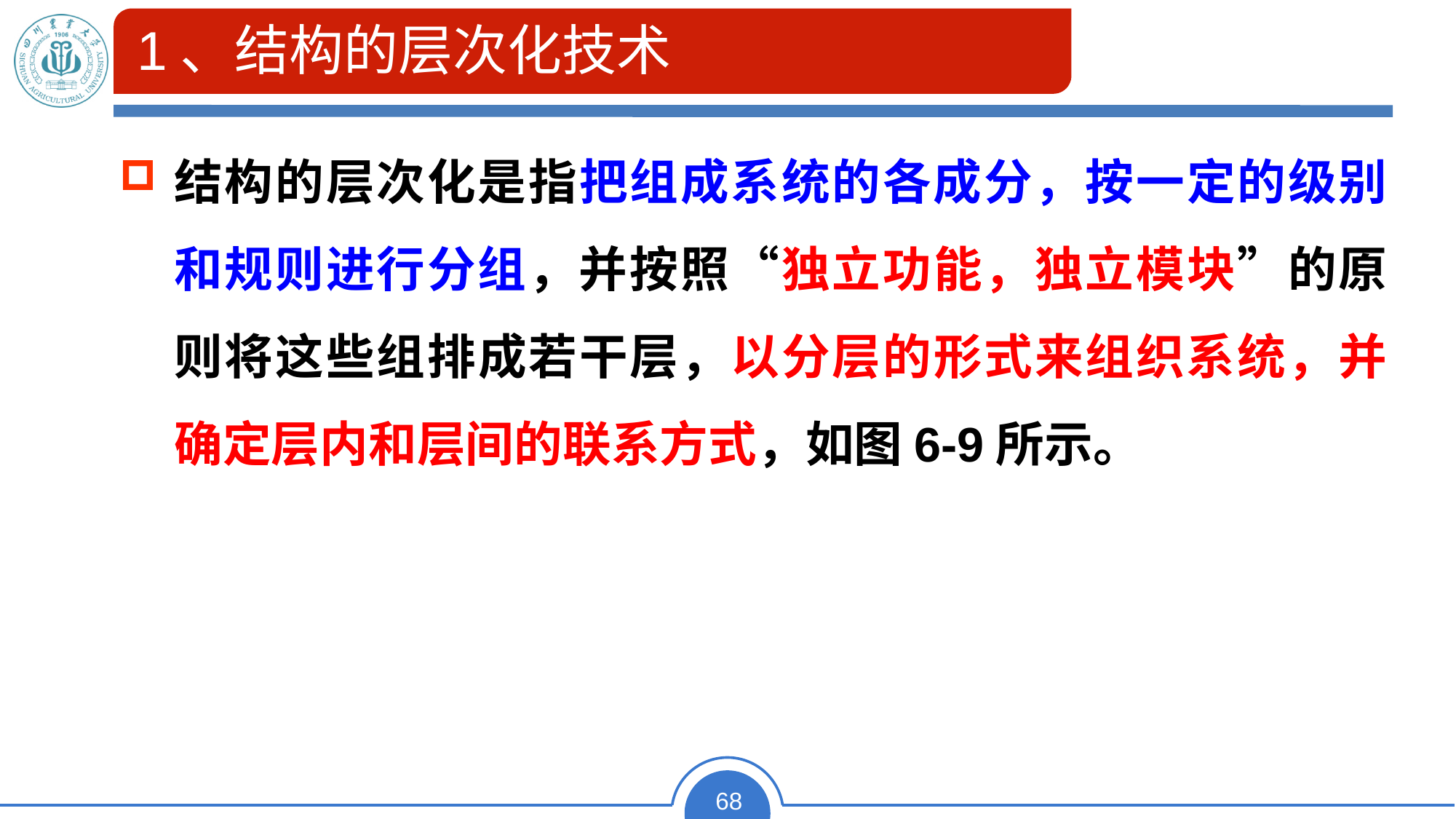

# 1、结构的层次化技术
结构的层次化是指把组成系统的各成分，按一定的级别和规则进行分组，并按照“独立功能，独立模块”的原则将这些组排成若干层，以分层的形式来组织系统，并确定层内和层间的联系方式，如图6-9所示。